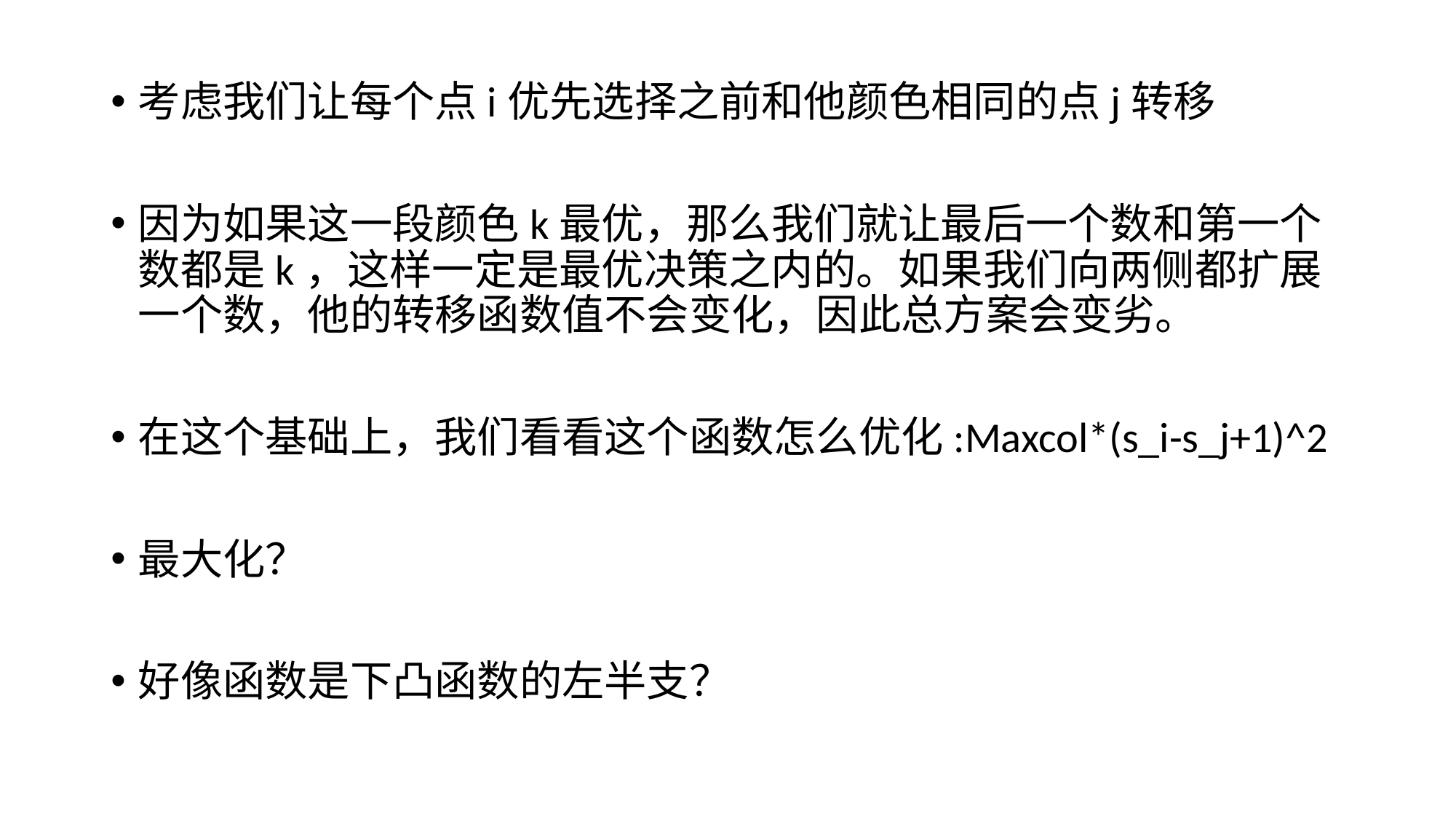

考虑我们让每个点i优先选择之前和他颜色相同的点j转移

因为如果这一段颜色k最优，那么我们就让最后一个数和第一个数都是k，这样一定是最优决策之内的。如果我们向两侧都扩展一个数，他的转移函数值不会变化，因此总方案会变劣。

在这个基础上，我们看看这个函数怎么优化:Maxcol*(s_i-s_j+1)^2

最大化？

好像函数是下凸函数的左半支？